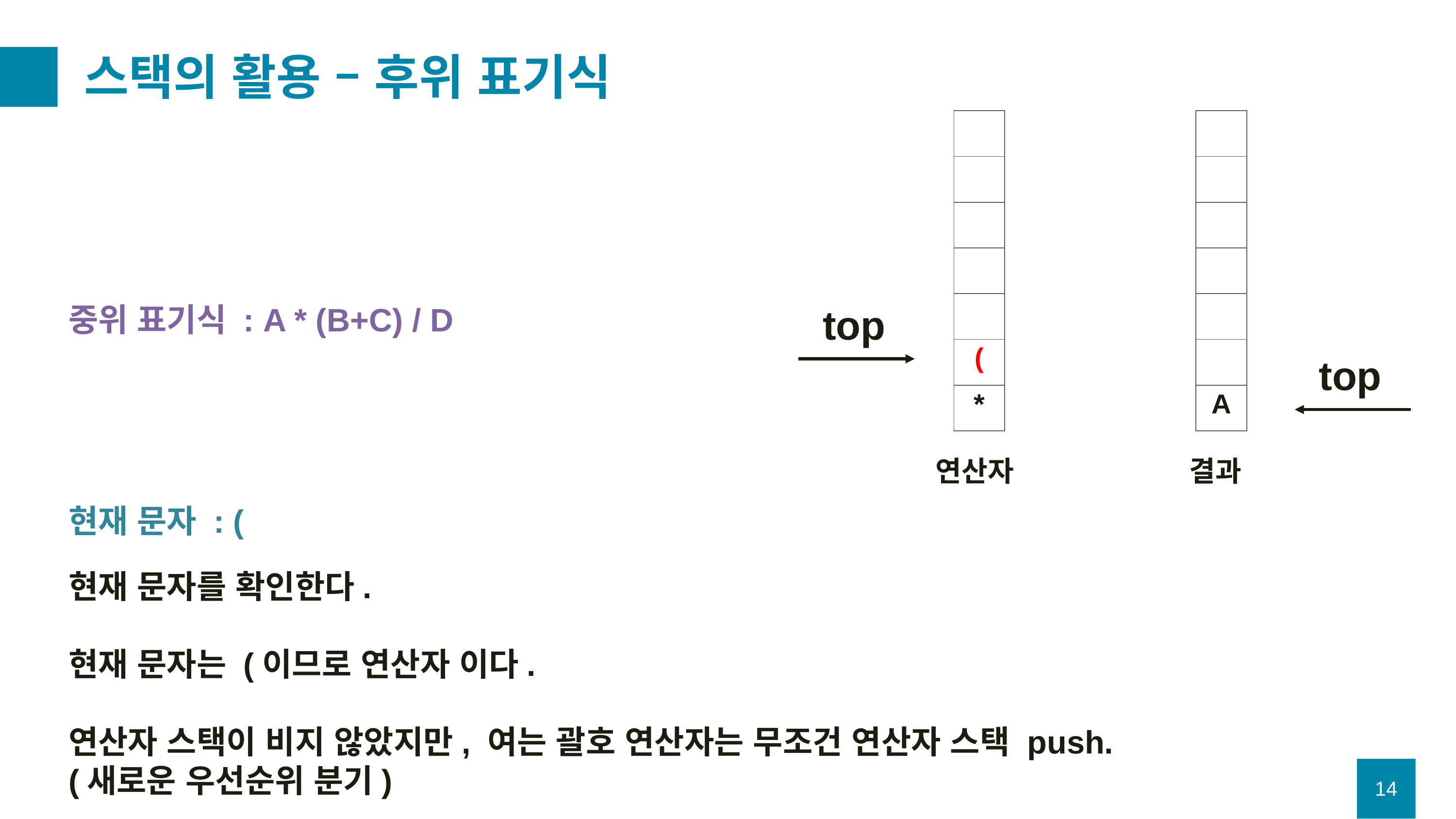

# 스택의 활용 – 후위 표기식
|  |
| --- |
|  |
|  |
|  |
|  |
| ( |
| \* |
|  |
| --- |
|  |
|  |
|  |
|  |
|  |
| A |
중위 표기식 : A * (B+C) / D
top
top
연산자
결과
현재 문자 : (
현재 문자를 확인한다.

현재 문자는 (이므로 연산자 이다.

연산자 스택이 비지 않았지만, 여는 괄호 연산자는 무조건 연산자 스택 push.
(새로운 우선순위 분기)
14